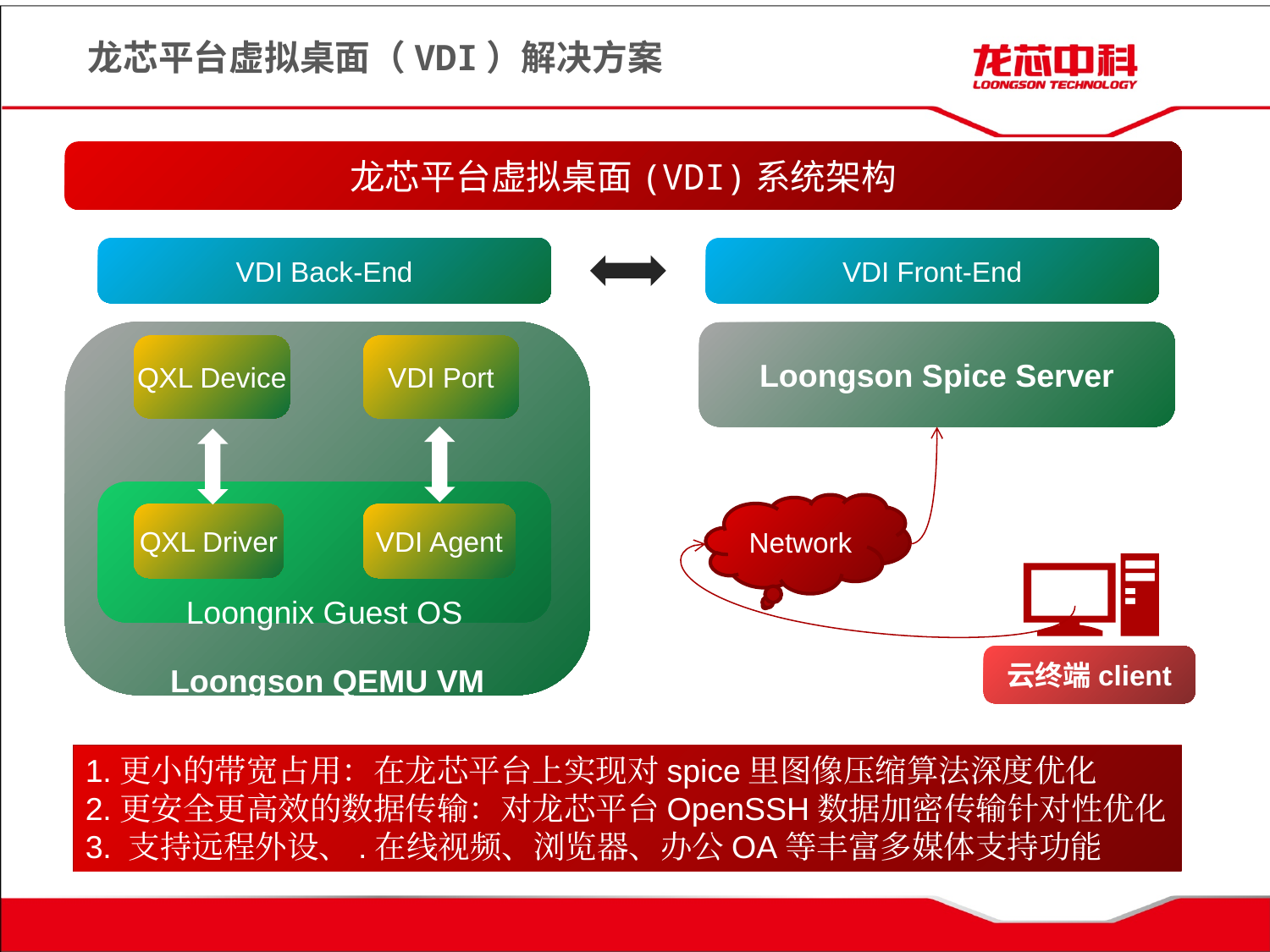

# 龙芯平台虚拟桌面（VDI）解决方案
龙芯平台虚拟桌面(VDI)系统架构
VDI Back-End
VDI Front-End

Loongson QEMU VM
Loongson Spice Server
QXL Device
VDI Port

Loongnix Guest OS
Network
QXL Driver
VDI Agent

云终端client
1.更小的带宽占用：在龙芯平台上实现对spice里图像压缩算法深度优化
2.更安全更高效的数据传输：对龙芯平台OpenSSH数据加密传输针对性优化
3. 支持远程外设、.在线视频、浏览器、办公OA等丰富多媒体支持功能